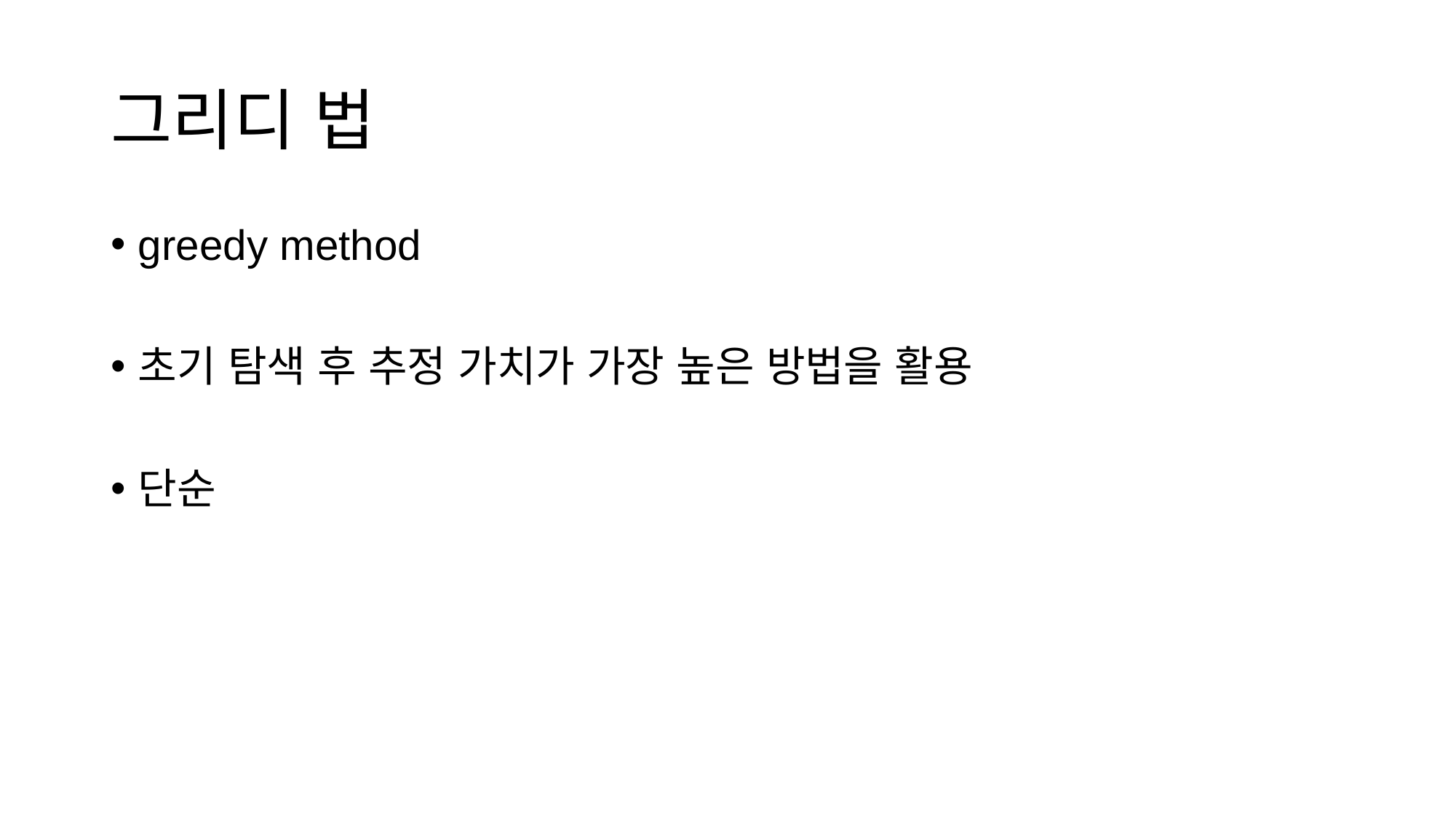

# 그리디 법
greedy method

초기 탐색 후 추정 가치가 가장 높은 방법을 활용

단순